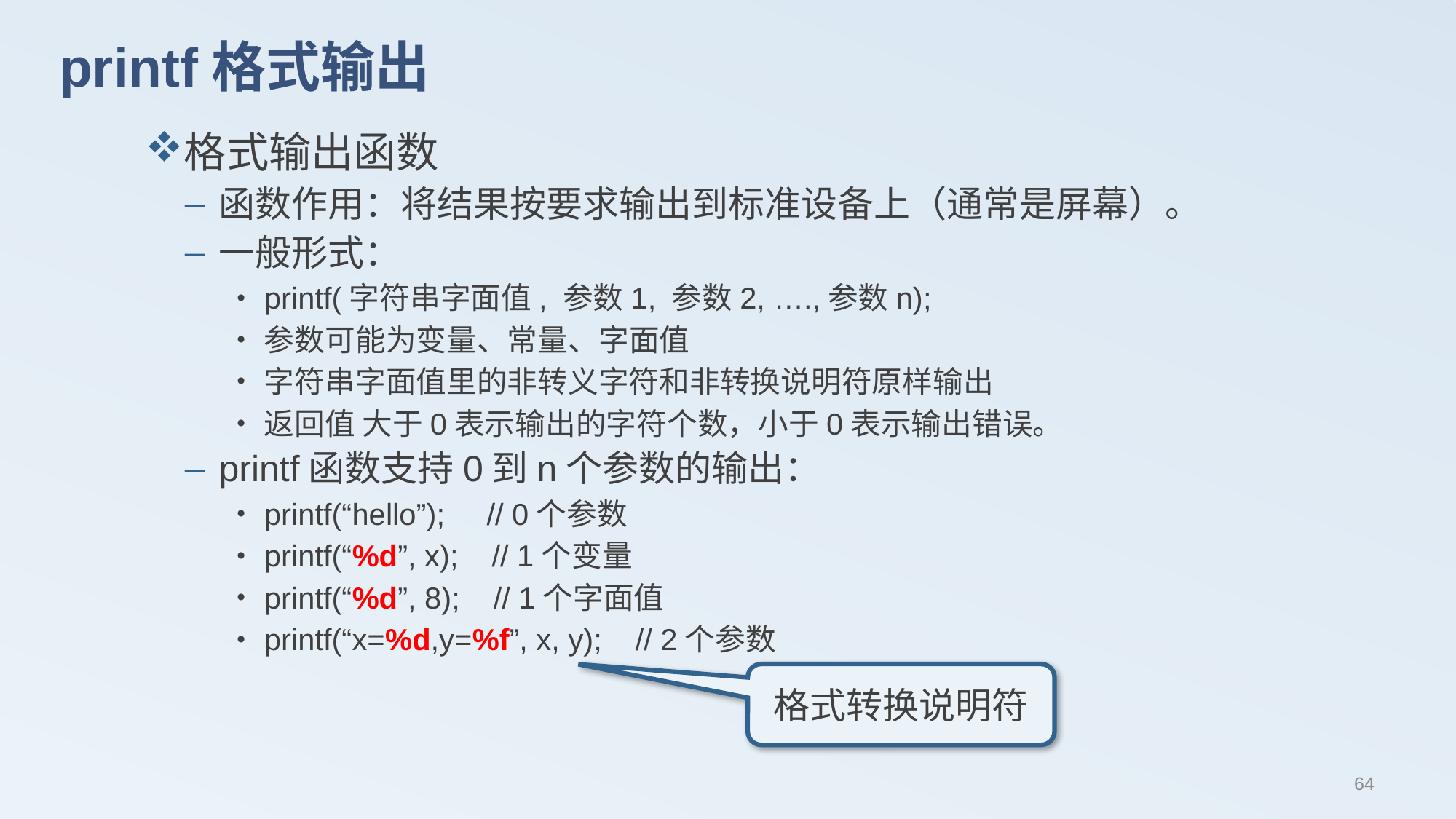

# printf格式输出
格式输出函数
函数作用：将结果按要求输出到标准设备上（通常是屏幕）。
一般形式：
printf(字符串字面值, 参数1, 参数2, ….,参数n);
参数可能为变量、常量、字面值
字符串字面值里的非转义字符和非转换说明符原样输出
返回值 大于0表示输出的字符个数，小于0表示输出错误。
printf函数支持0到n个参数的输出：
printf(“hello”);     // 0个参数
printf(“%d”, x);    // 1个变量
printf(“%d”, 8);    // 1个字面值
printf(“x=%d,y=%f”, x, y);    // 2个参数

格式转换说明符